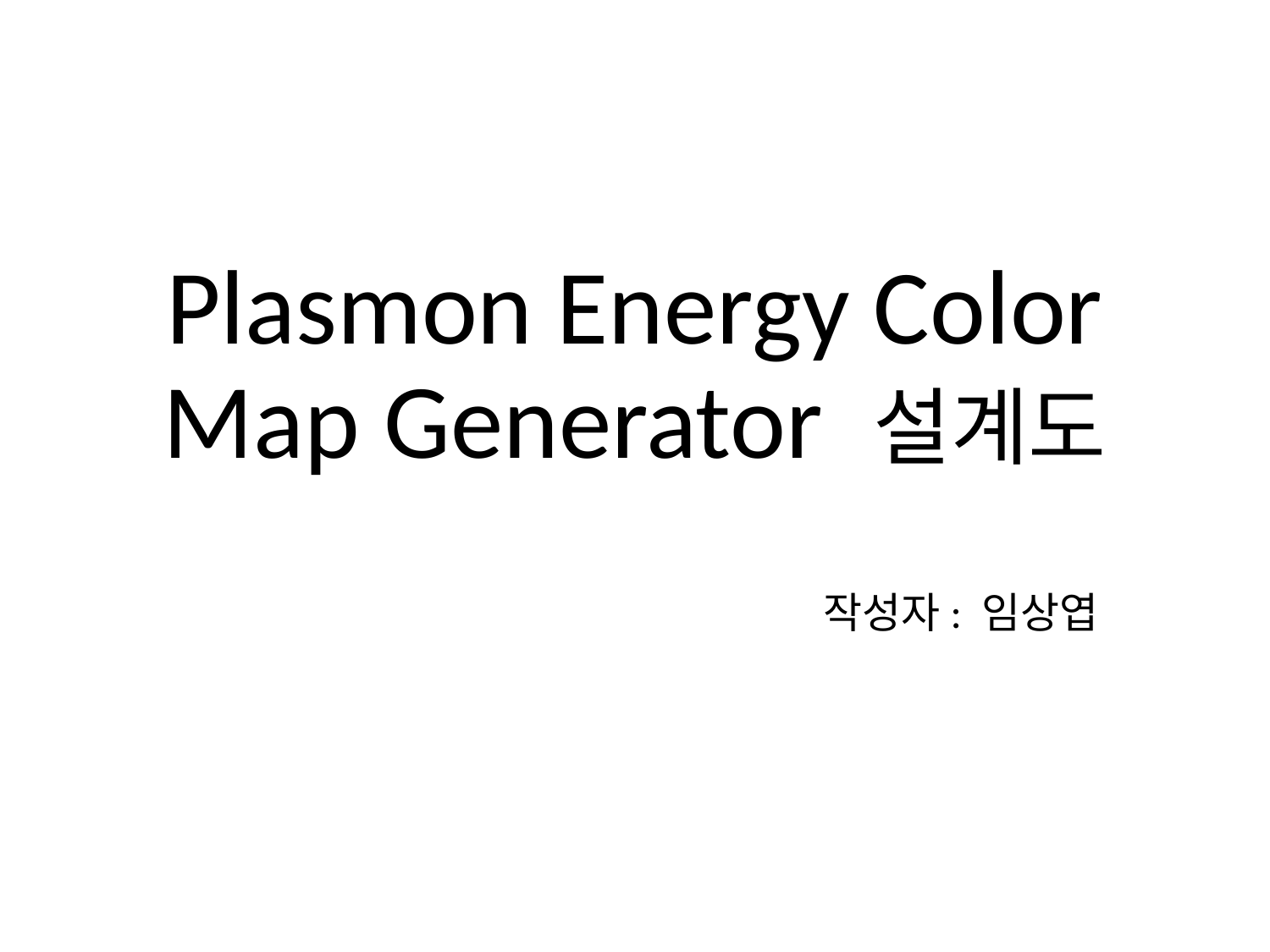

# Plasmon Energy Color Map Generator 설계도
작성자: 임상엽